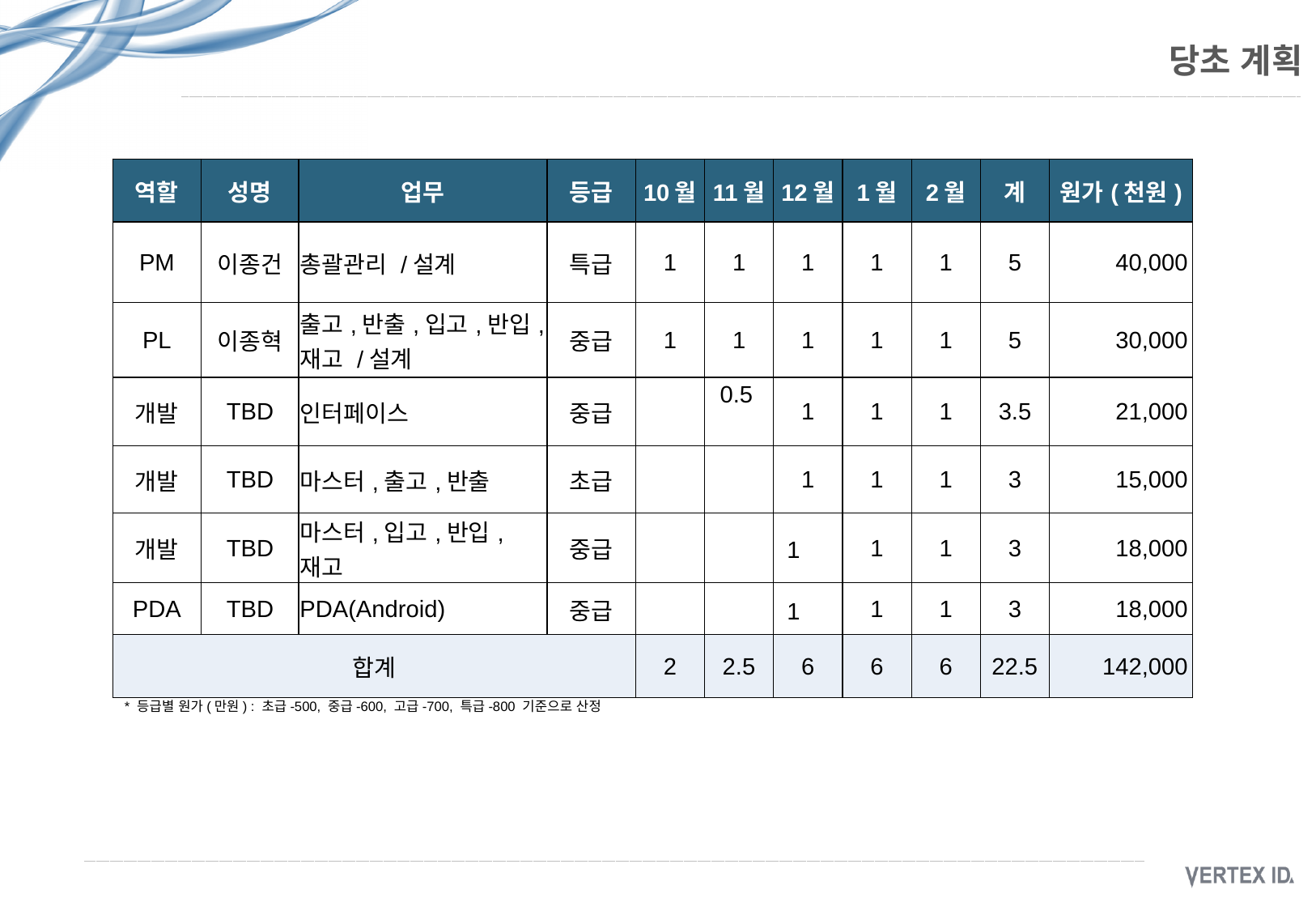

# 당초 계획
| 역할 | 성명 | 업무 | 등급 | 10월 | 11월 | 12월 | 1월 | 2월 | 계 | 원가(천원) |
| --- | --- | --- | --- | --- | --- | --- | --- | --- | --- | --- |
| PM | 이종건 | 총괄관리 /설계 | 특급 | 1 | 1 | 1 | 1 | 1 | 5 | 40,000 |
| PL | 이종혁 | 출고,반출,입고,반입,재고 /설계 | 중급 | 1 | 1 | 1 | 1 | 1 | 5 | 30,000 |
| 개발 | TBD | 인터페이스 | 중급 |  | 0.5 | 1 | 1 | 1 | 3.5 | 21,000 |
| 개발 | TBD | 마스터,출고,반출 | 초급 |  |  | 1 | 1 | 1 | 3 | 15,000 |
| 개발 | TBD | 마스터,입고,반입,재고 | 중급 |  |  | 1 | 1 | 1 | 3 | 18,000 |
| PDA | TBD | PDA(Android) | 중급 |  |  | 1 | 1 | 1 | 3 | 18,000 |
| 합계 |  |  |  | 2 | 2.5 | 6 | 6 | 6 | 22.5 | 142,000 |
* 등급별 원가(만원) : 초급-500, 중급-600, 고급-700, 특급-800 기준으로 산정